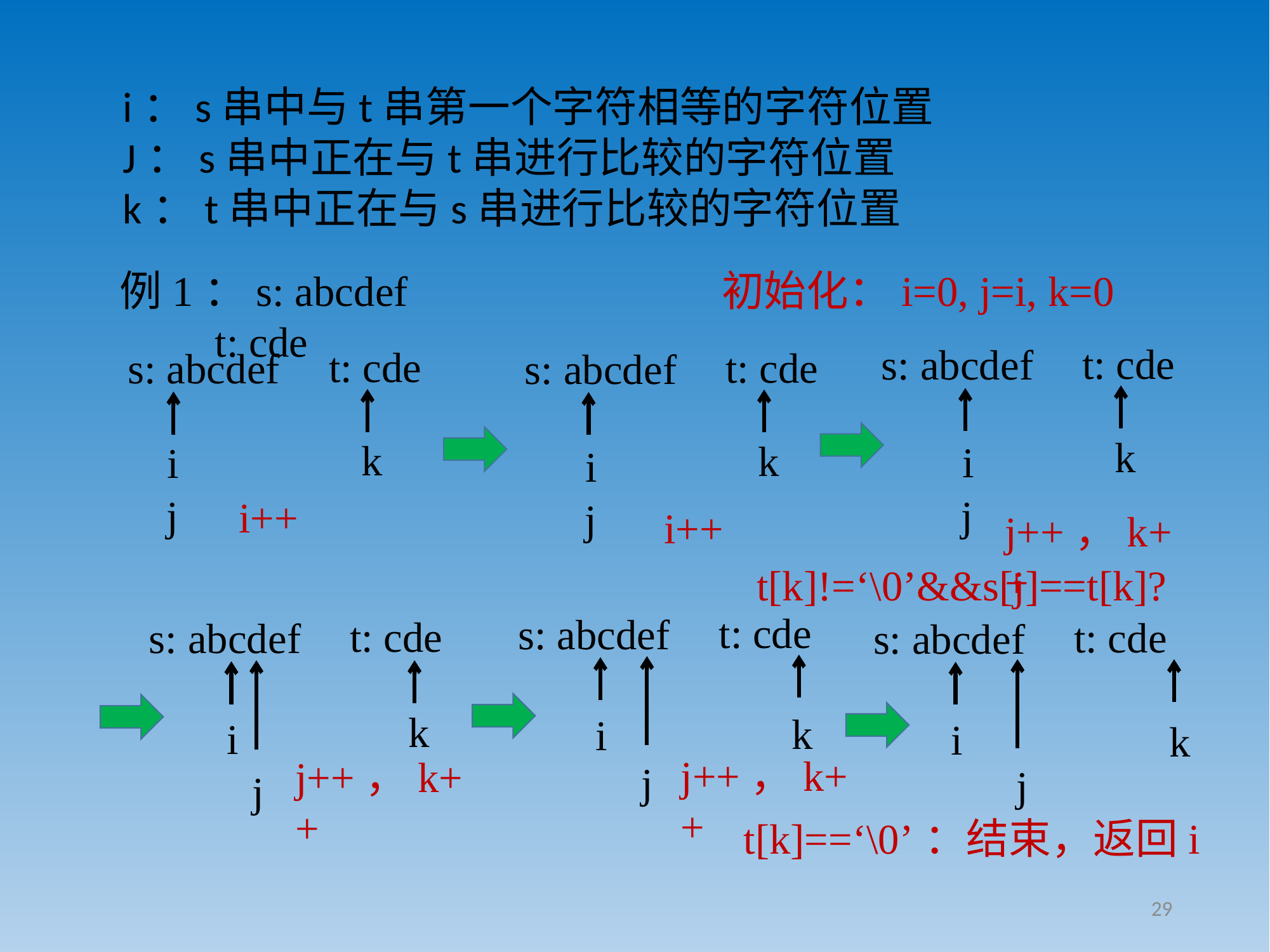

i：s串中与t串第一个字符相等的字符位置
J：s串中正在与t串进行比较的字符位置
k：t串中正在与s串进行比较的字符位置
例1：s: abcdef		t: cde
初始化：i=0, j=i, k=0
t: cde
s: abcdef
t: cde
t: cde
s: abcdef
s: abcdef

k

k
k
i
i
i
j
j
i++
j
i++
j++，k++
t[k]!=‘\0’&&s[j]==t[k]?
t: cde
s: abcdef
t: cde
t: cde
s: abcdef
s: abcdef

k
k

i
i
i
k
j++，k++
j++，k++
j
j
j
t[k]==‘\0’：结束，返回i
29